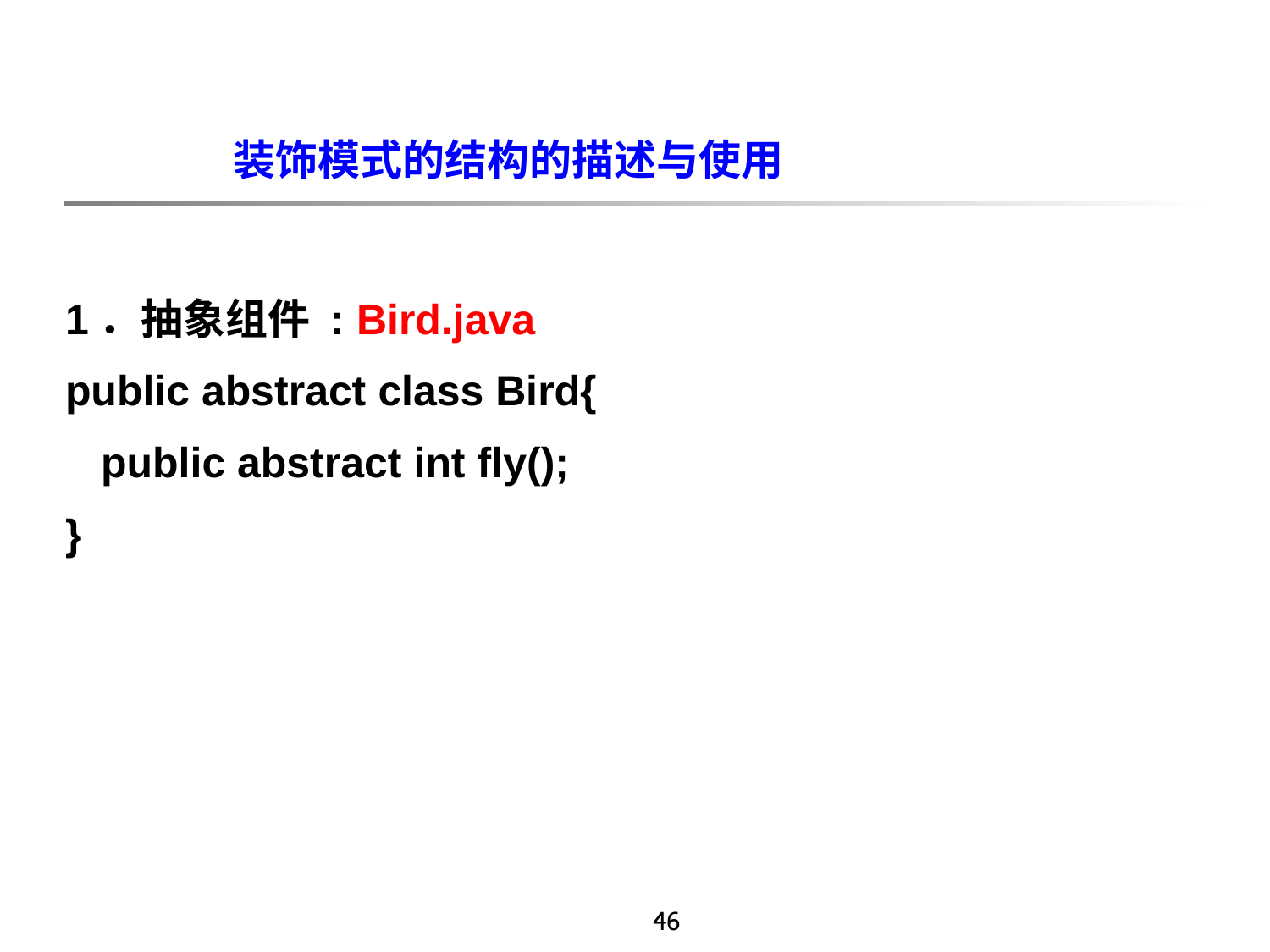

装饰模式的结构的描述与使用

1．抽象组件 : Bird.java
public abstract class Bird{
   public abstract int fly();
}

46